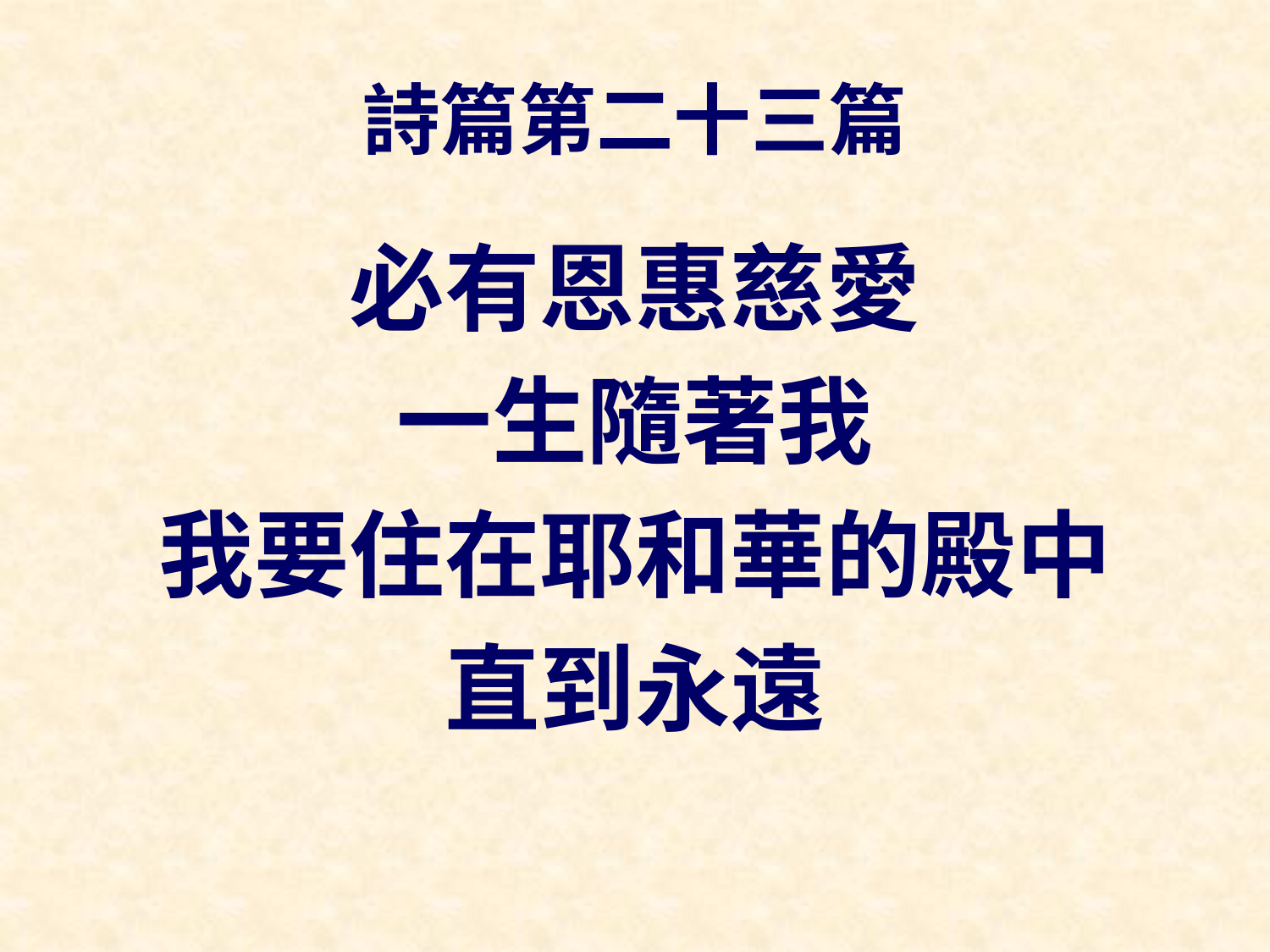

# 詩篇第二十三篇
必有恩惠慈愛
一生隨著我
我要住在耶和華的殿中
直到永遠